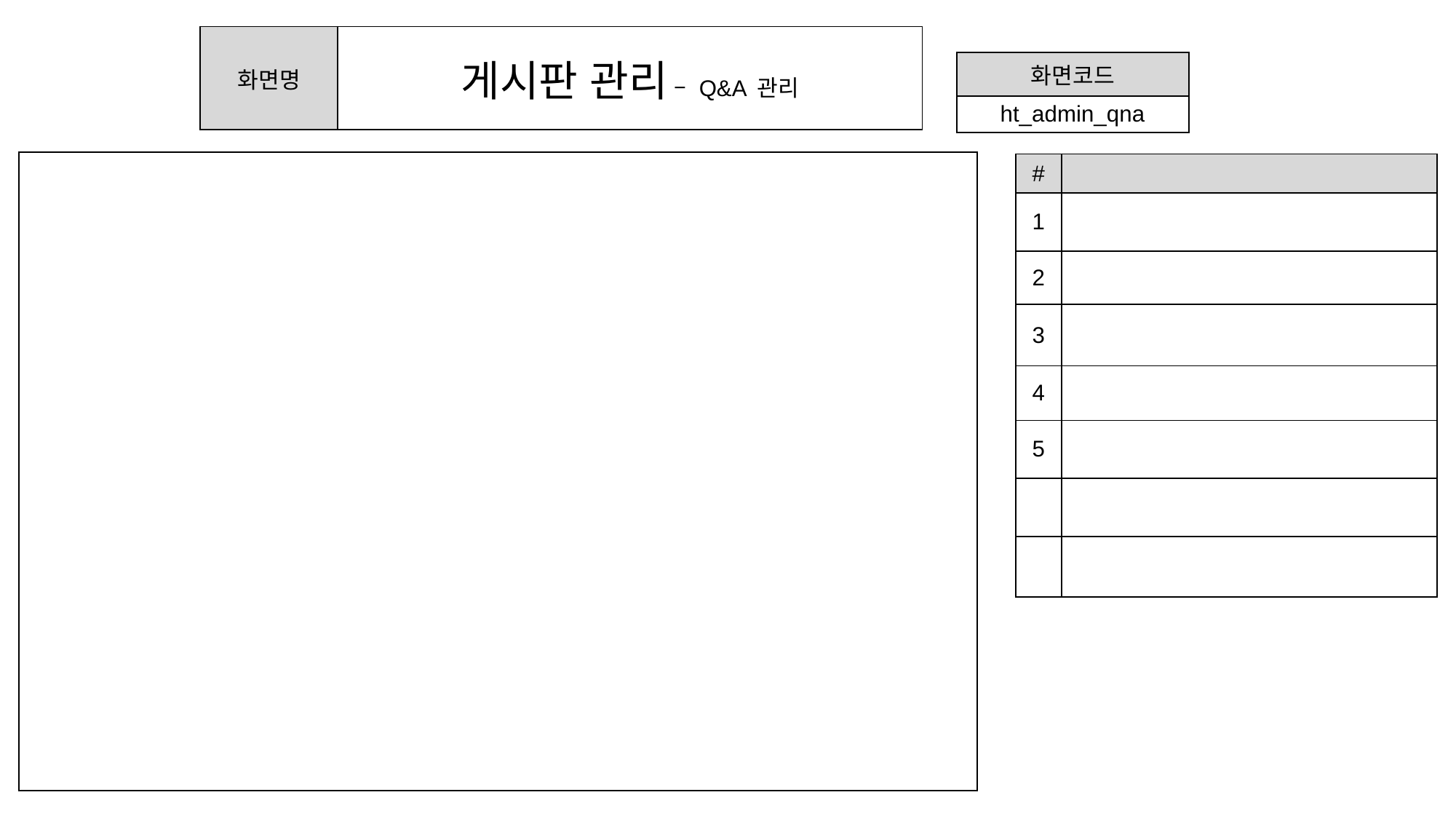

| 화면명 | 게시판 관리 – Q&A 관리 |
| --- | --- |
| 화면코드 |
| --- |
| ht\_admin\_qna |

| # |  |
| --- | --- |
| 1 |  |
| 2 |  |
| 3 |  |
| 4 |  |
| 5 |  |
|  |  |
|  |  |